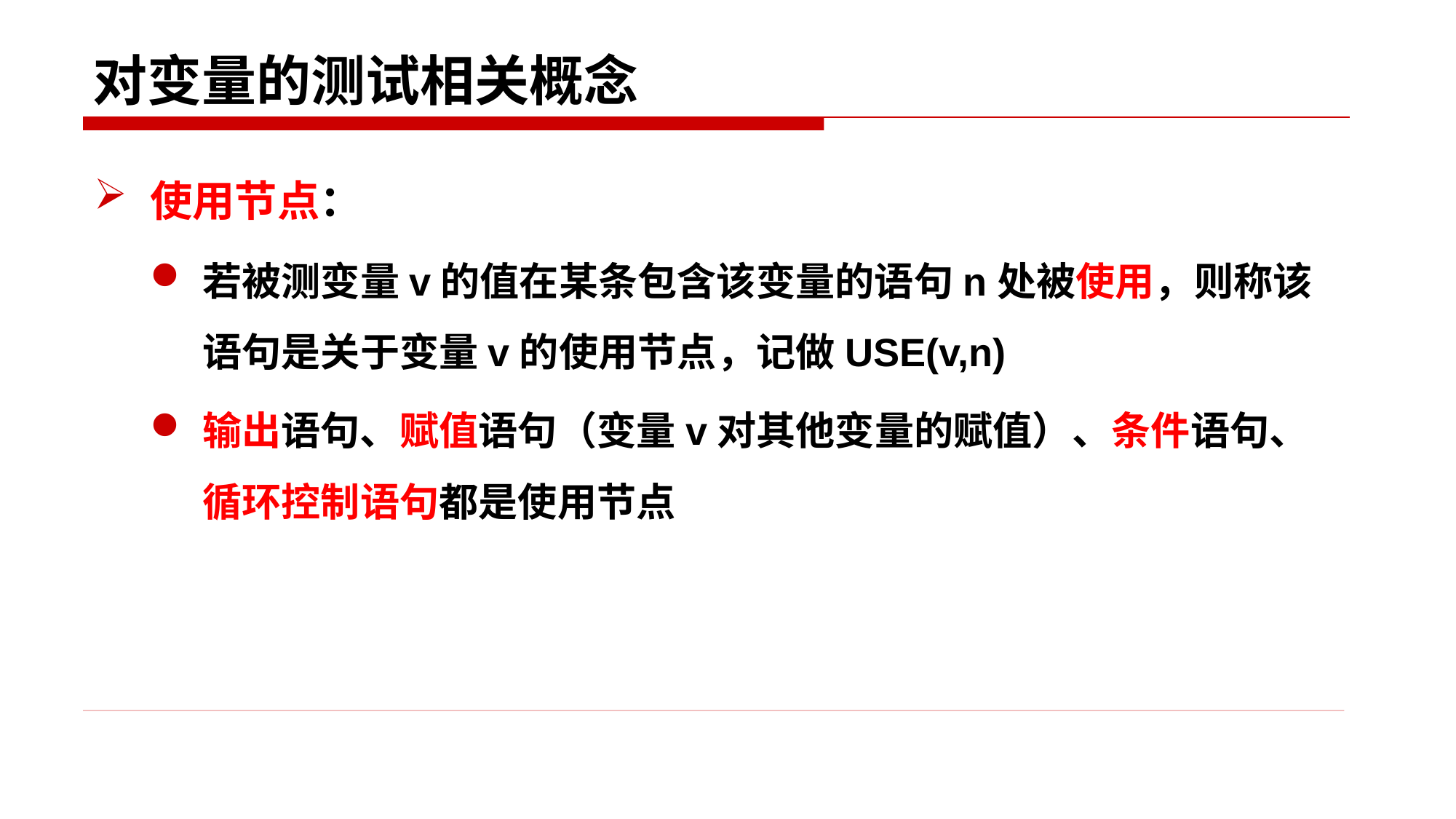

# 对变量的测试相关概念
使用节点：
若被测变量v的值在某条包含该变量的语句n处被使用，则称该语句是关于变量v的使用节点，记做USE(v,n)
输出语句、赋值语句（变量v对其他变量的赋值）、条件语句、循环控制语句都是使用节点